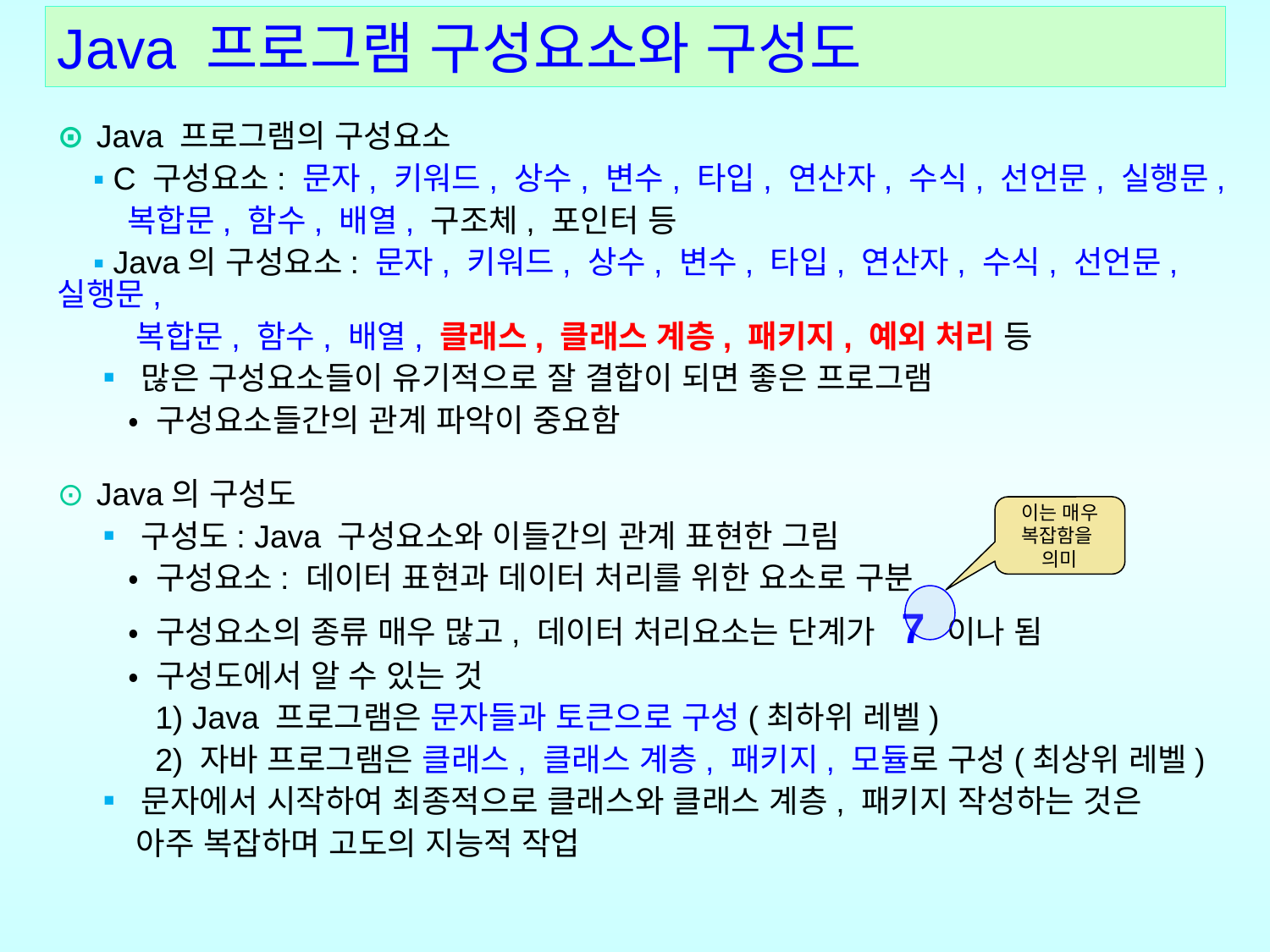

Java 프로그램 구성요소와 구성도
⊙ Java 프로그램의 구성요소
    ▪ C 구성요소: 문자, 키워드, 상수, 변수, 타입, 연산자, 수식, 선언문, 실행문,
       복합문, 함수, 배열, 구조체, 포인터 등
    ▪ Java의 구성요소: 문자, 키워드, 상수, 변수, 타입, 연산자, 수식, 선언문, 실행문,
        복합문, 함수, 배열, 클래스, 클래스 계층, 패키지, 예외 처리 등
    ▪ 많은 구성요소들이 유기적으로 잘 결합이 되면 좋은 프로그램
        • 구성요소들간의 관계 파악이 중요함
⊙ Java의 구성도
    ▪ 구성도: Java 구성요소와 이들간의 관계 표현한 그림
        • 구성요소: 데이터 표현과 데이터 처리를 위한 요소로 구분
        • 구성요소의 종류 매우 많고, 데이터 처리요소는 단계가  7 이나 됨
        • 구성도에서 알 수 있는 것
           1) Java 프로그램은 문자들과 토큰으로 구성(최하위 레벨)
           2) 자바 프로그램은 클래스, 클래스 계층, 패키지, 모듈로 구성(최상위 레벨)
    ▪ 문자에서 시작하여 최종적으로 클래스와 클래스 계층, 패키지 작성하는 것은
        아주 복잡하며 고도의 지능적 작업
이는 매우 복잡함을
의미